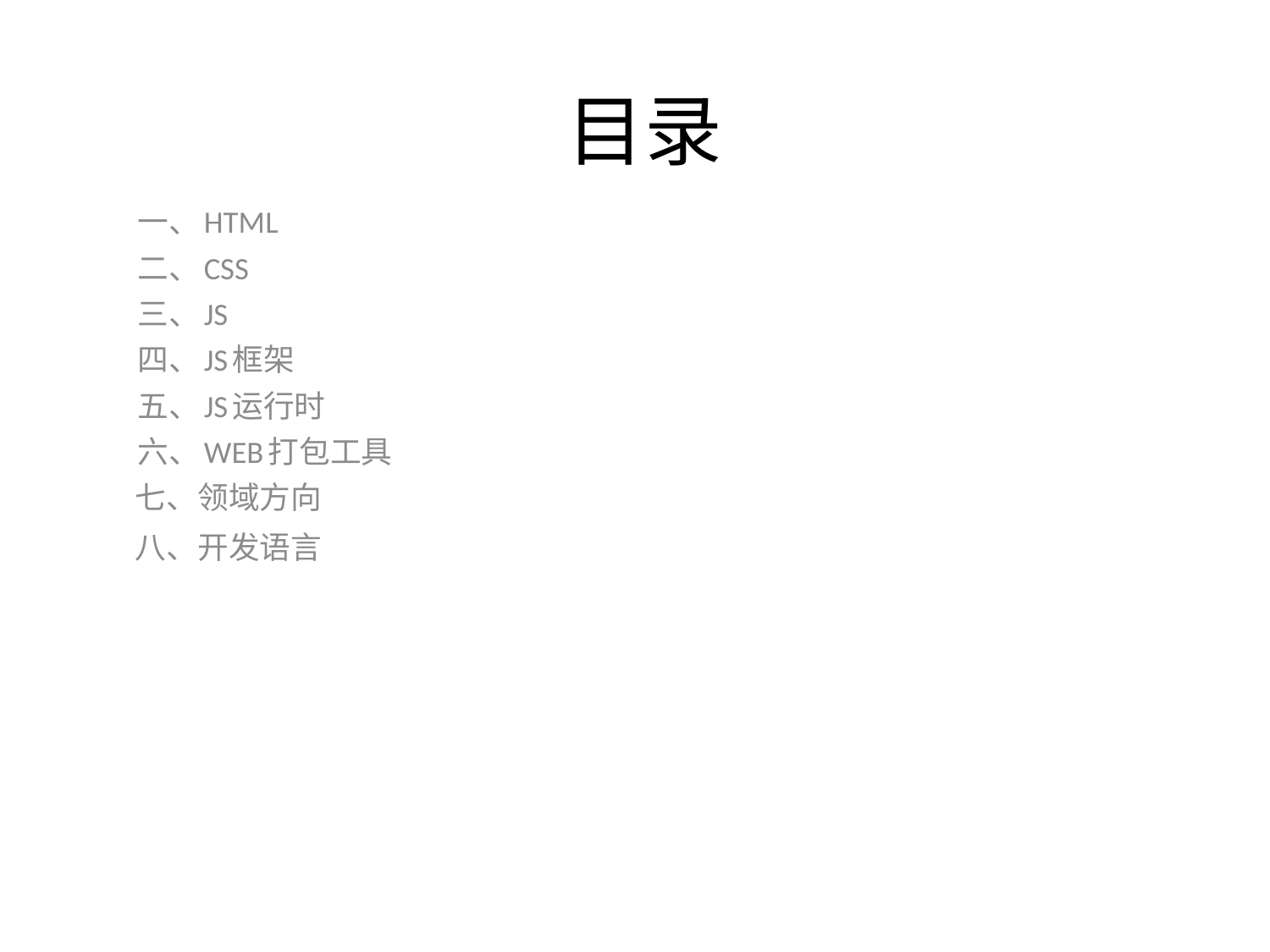

# 目录
一、HTML
二、CSS
三、JS
四、JS框架
五、JS运行时
六、WEB打包工具
七、领域方向
八、开发语言